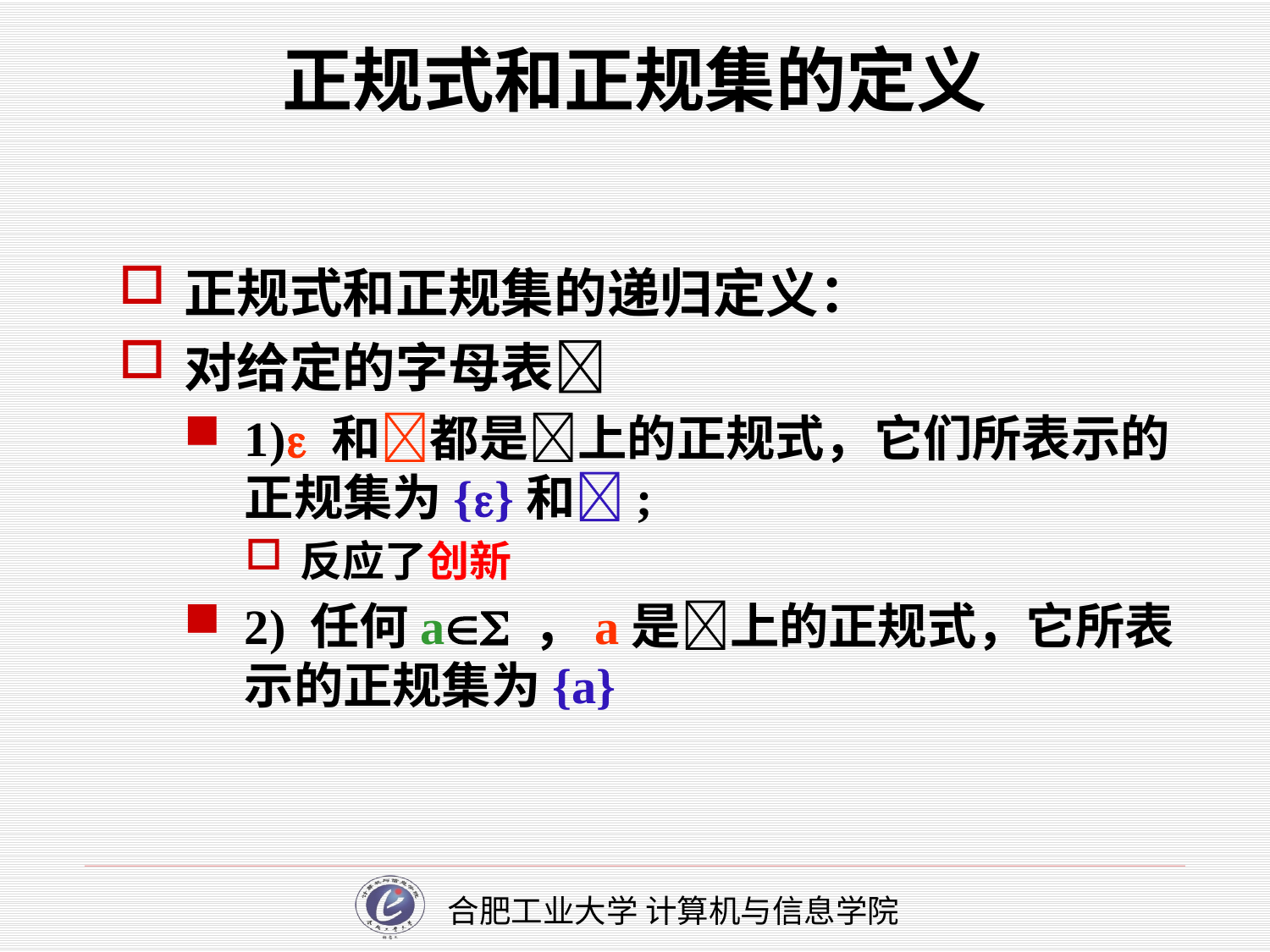

# 正规式和正规集的定义
正规式和正规集的递归定义：
对给定的字母表Σ
1)ε 和∅都是Σ上的正规式，它们所表示的正规集为{ε}和∅;
反应了创新
2) 任何a∈Σ ，a是Σ上的正规式，它所表示的正规集为{a}
33